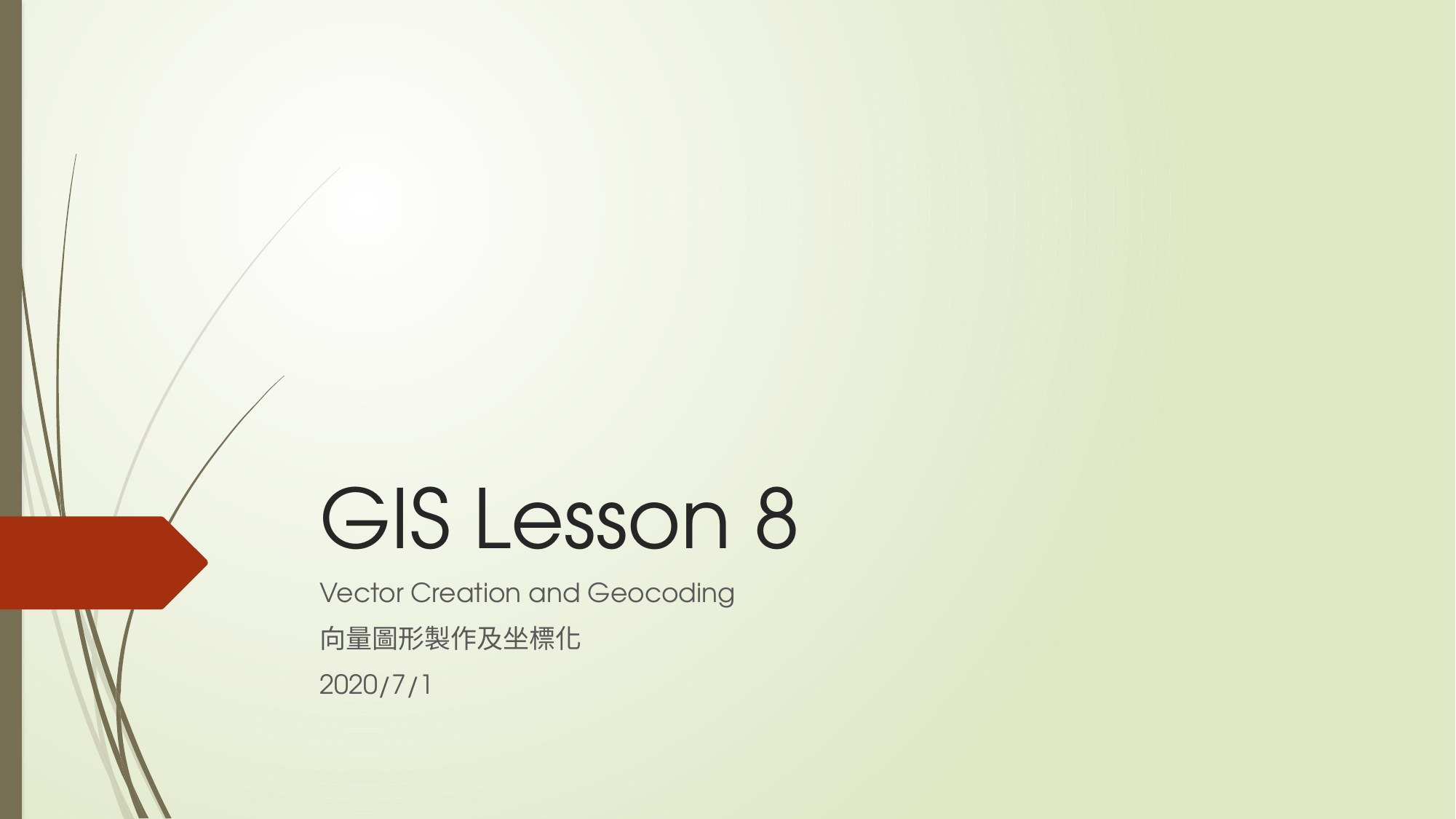

# GIS Lesson 8
Vector Creation and Geocoding
向量圖形製作及坐標化
2020/7/1